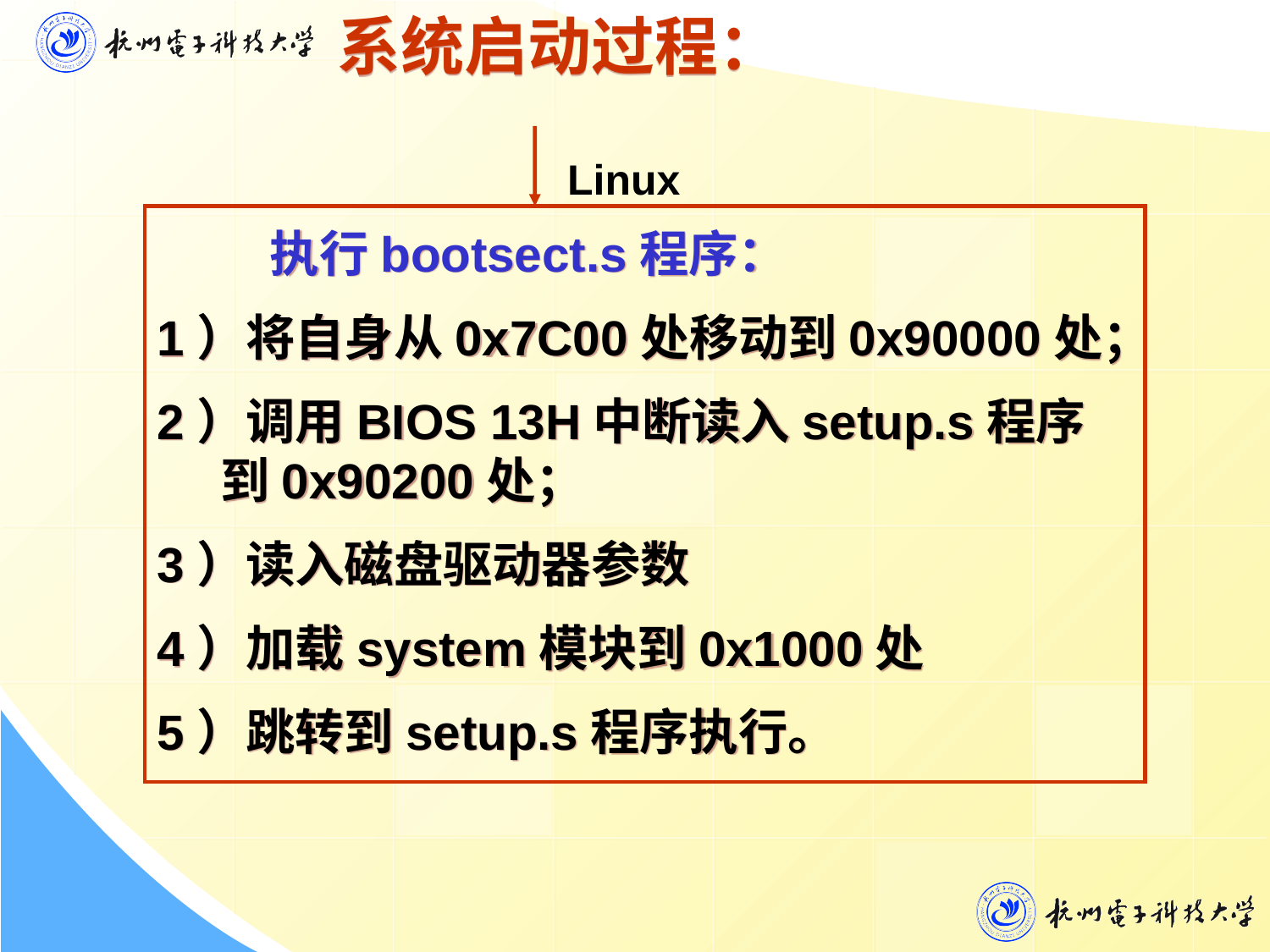

系统启动过程：
Linux

         执行bootsect.s程序：
1）将自身从0x7C00处移动到0x90000处；
2）调用BIOS 13H中断读入setup.s程序到0x90200处；
3）读入磁盘驱动器参数
4）加载system模块到0x1000处
5）跳转到setup.s程序执行。